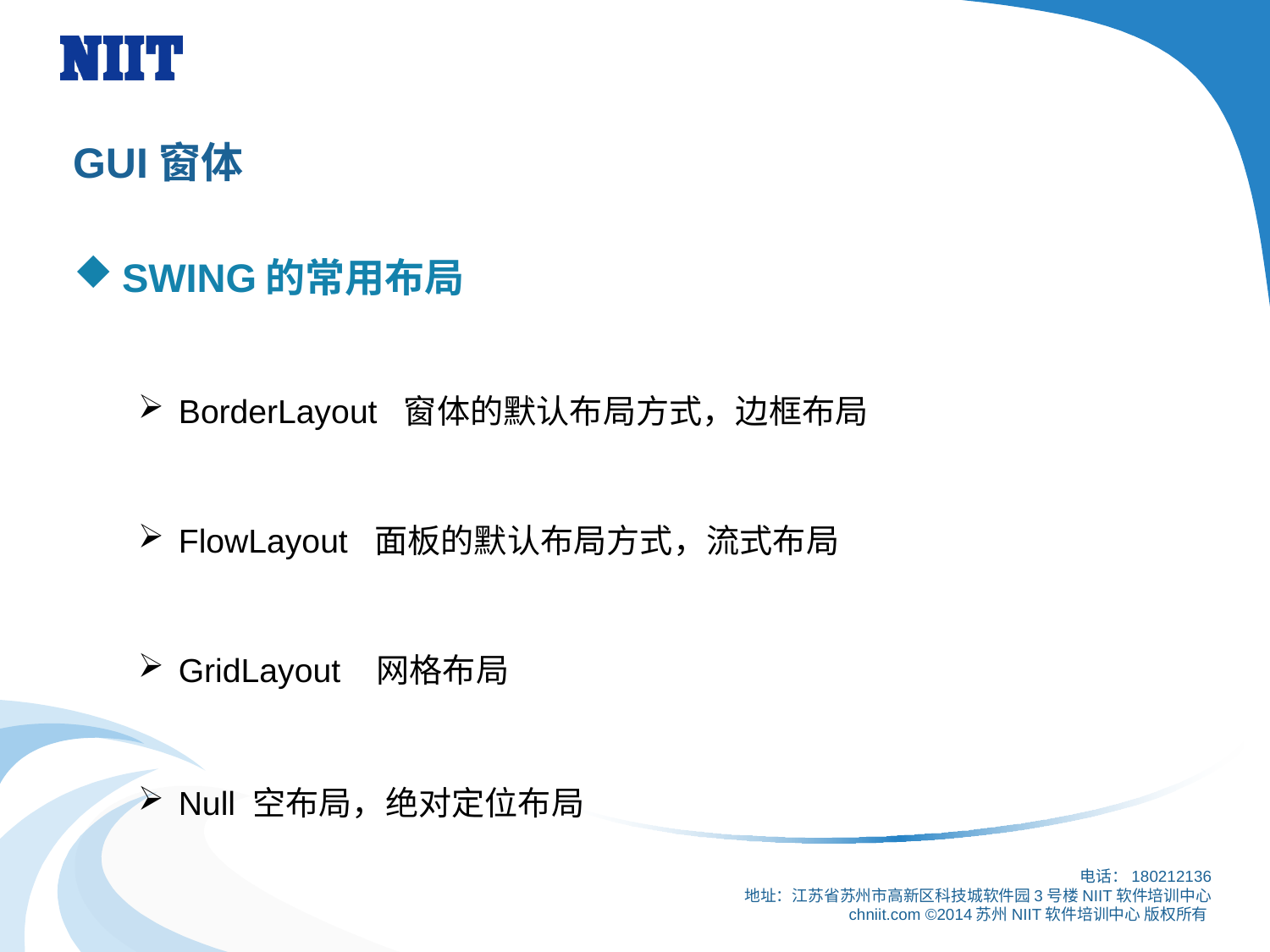

# GUI窗体
SWING的常用布局

BorderLayout  窗体的默认布局方式，边框布局

FlowLayout  面板的默认布局方式，流式布局

GridLayout   网格布局

Null 空布局，绝对定位布局